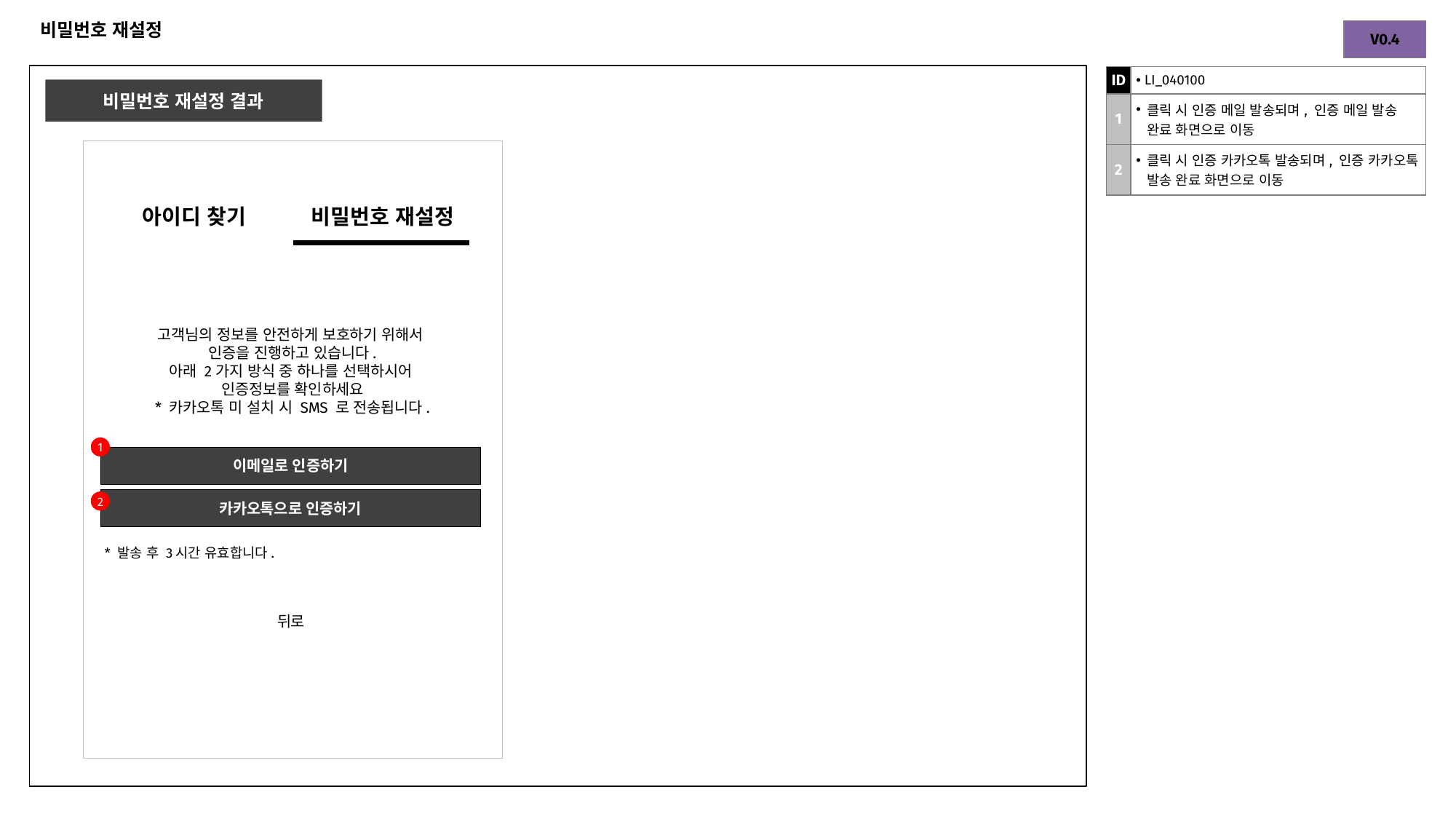

# 비밀번호 재설정
| V0.4 |
| --- |

| ID | LI\_040100 |
| --- | --- |
| 1 | 클릭 시 인증 메일 발송되며, 인증 메일 발송 완료 화면으로 이동 |
| 2 | 클릭 시 인증 카카오톡 발송되며, 인증 카카오톡 발송 완료 화면으로 이동 |
비밀번호 재설정 결과

아이디 찾기
비밀번호 재설정
고객님의 정보를 안전하게 보호하기 위해서
인증을 진행하고 있습니다.
아래 2가지 방식 중 하나를 선택하시어
인증정보를 확인하세요
* 카카오톡 미 설치 시 SMS 로 전송됩니다.
1
이메일로 인증하기
카카오톡으로 인증하기
2
* 발송 후 3시간 유효합니다.
뒤로